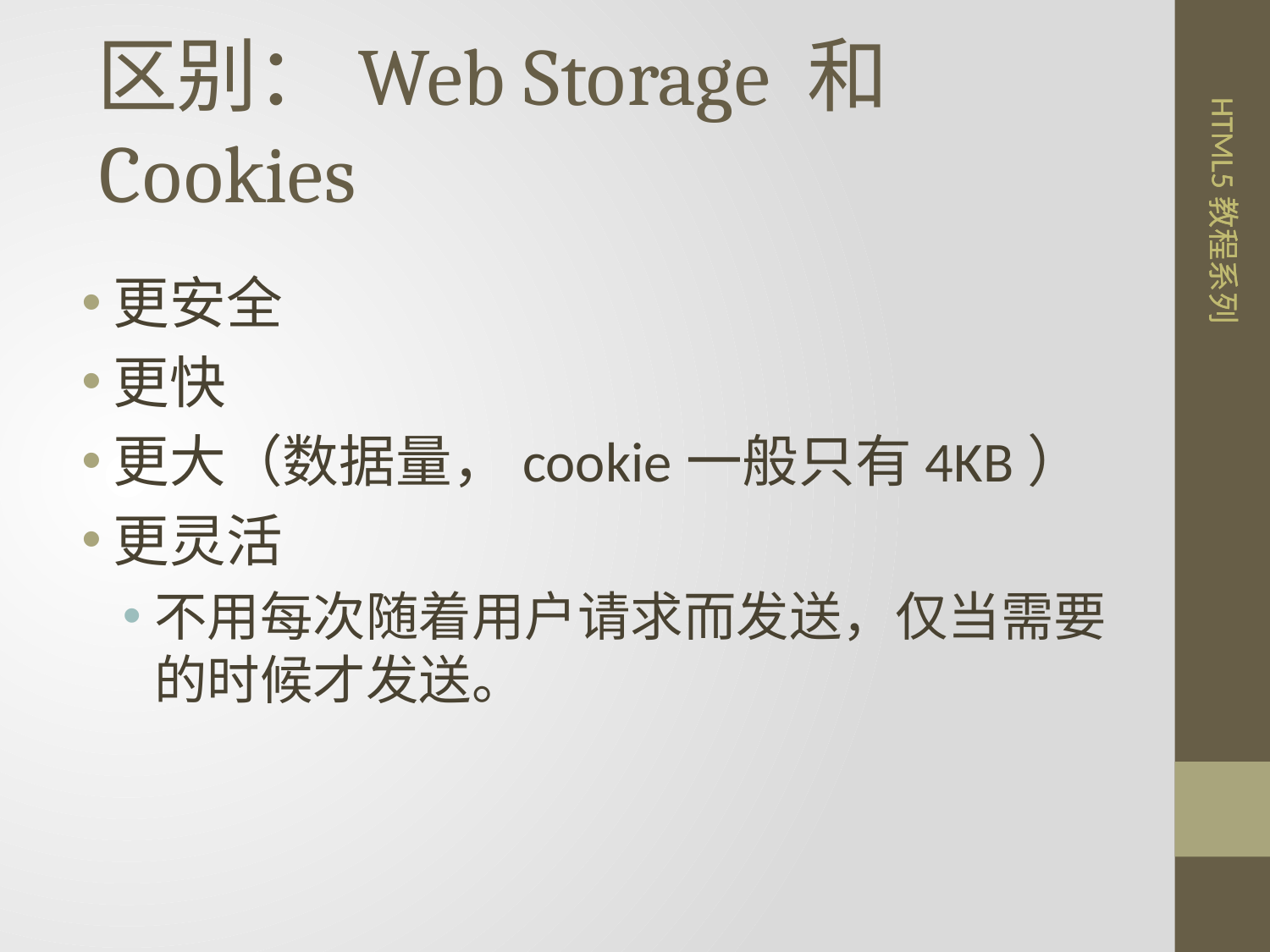

# 区别：Web Storage 和 Cookies

更安全
更快
更大（数据量，cookie一般只有4KB）
更灵活
不用每次随着用户请求而发送，仅当需要的时候才发送。